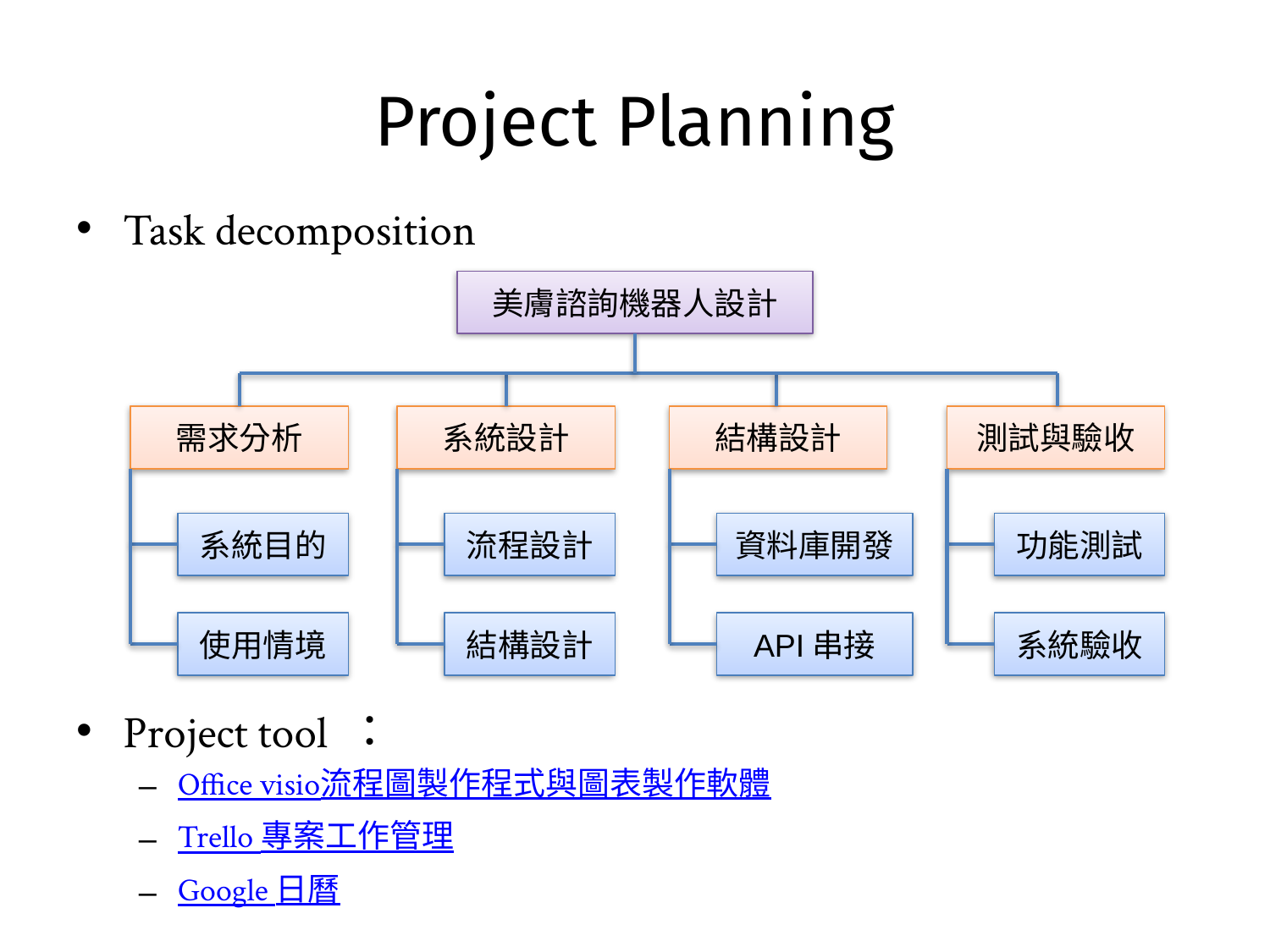

# Project Planning
Task decomposition

Project tool ：
Office visio流程圖製作程式與圖表製作軟體
Trello 專案工作管理
Google 日曆

美膚諮詢機器人設計
需求分析
系統設計
結構設計
測試與驗收
系統目的
流程設計
資料庫開發
功能測試
使用情境
結構設計
API串接
系統驗收